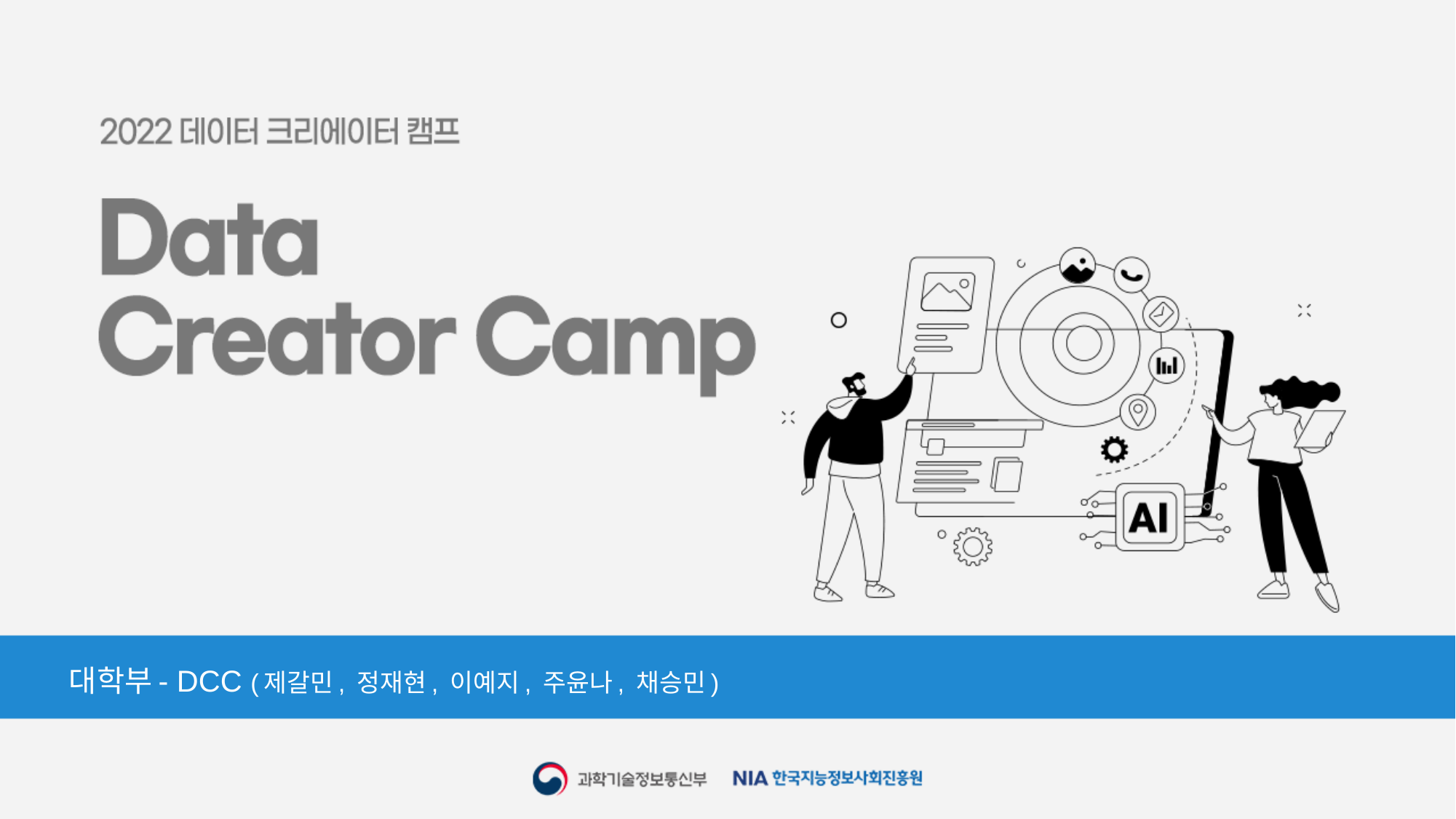

# 대학부- DCC (제갈민, 정재현, 이예지, 주윤나, 채승민)